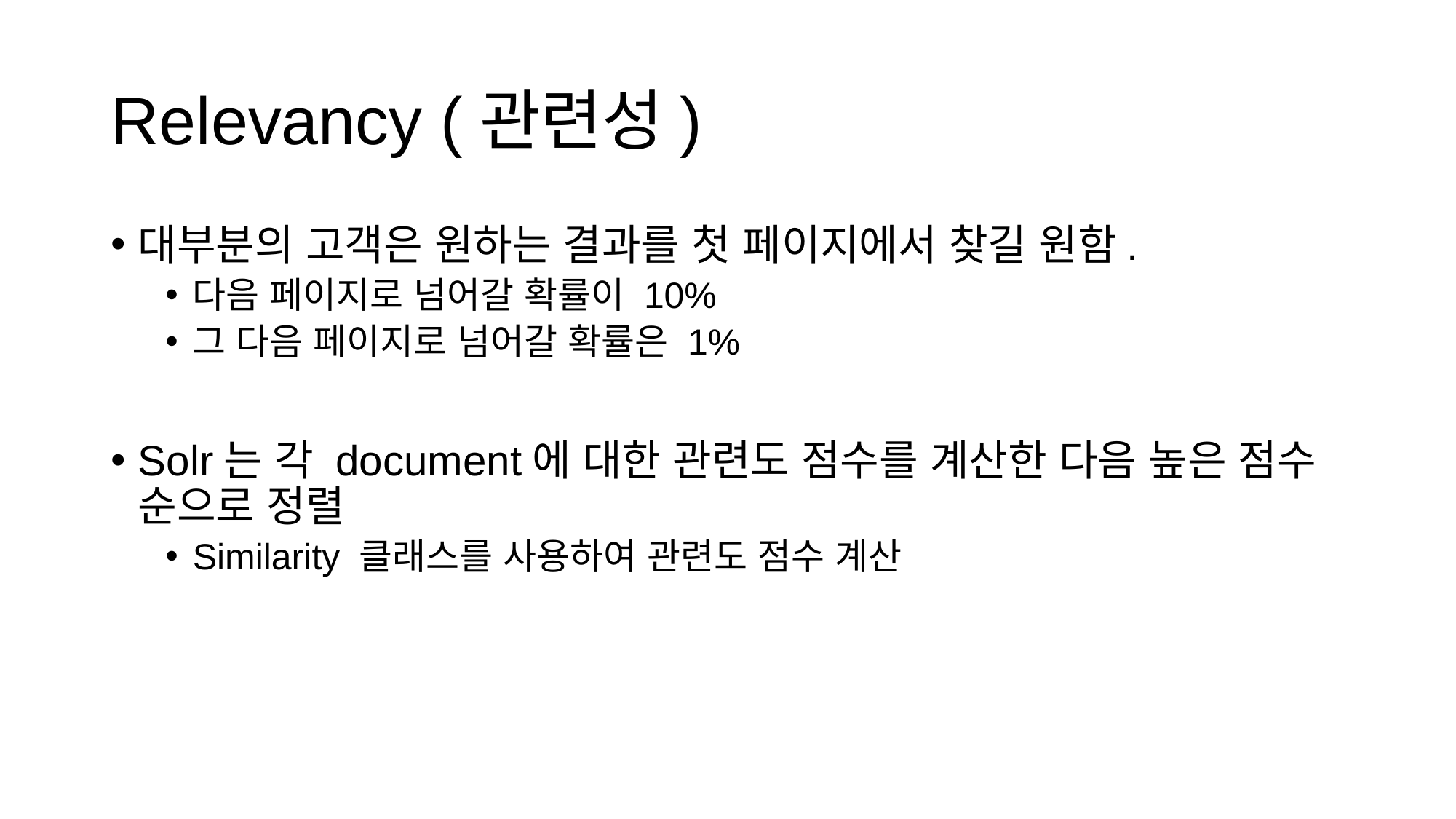

# Relevancy (관련성)
대부분의 고객은 원하는 결과를 첫 페이지에서 찾길 원함.
다음 페이지로 넘어갈 확률이 10%
그 다음 페이지로 넘어갈 확률은 1%

Solr는 각 document에 대한 관련도 점수를 계산한 다음 높은 점수 순으로 정렬
Similarity 클래스를 사용하여 관련도 점수 계산